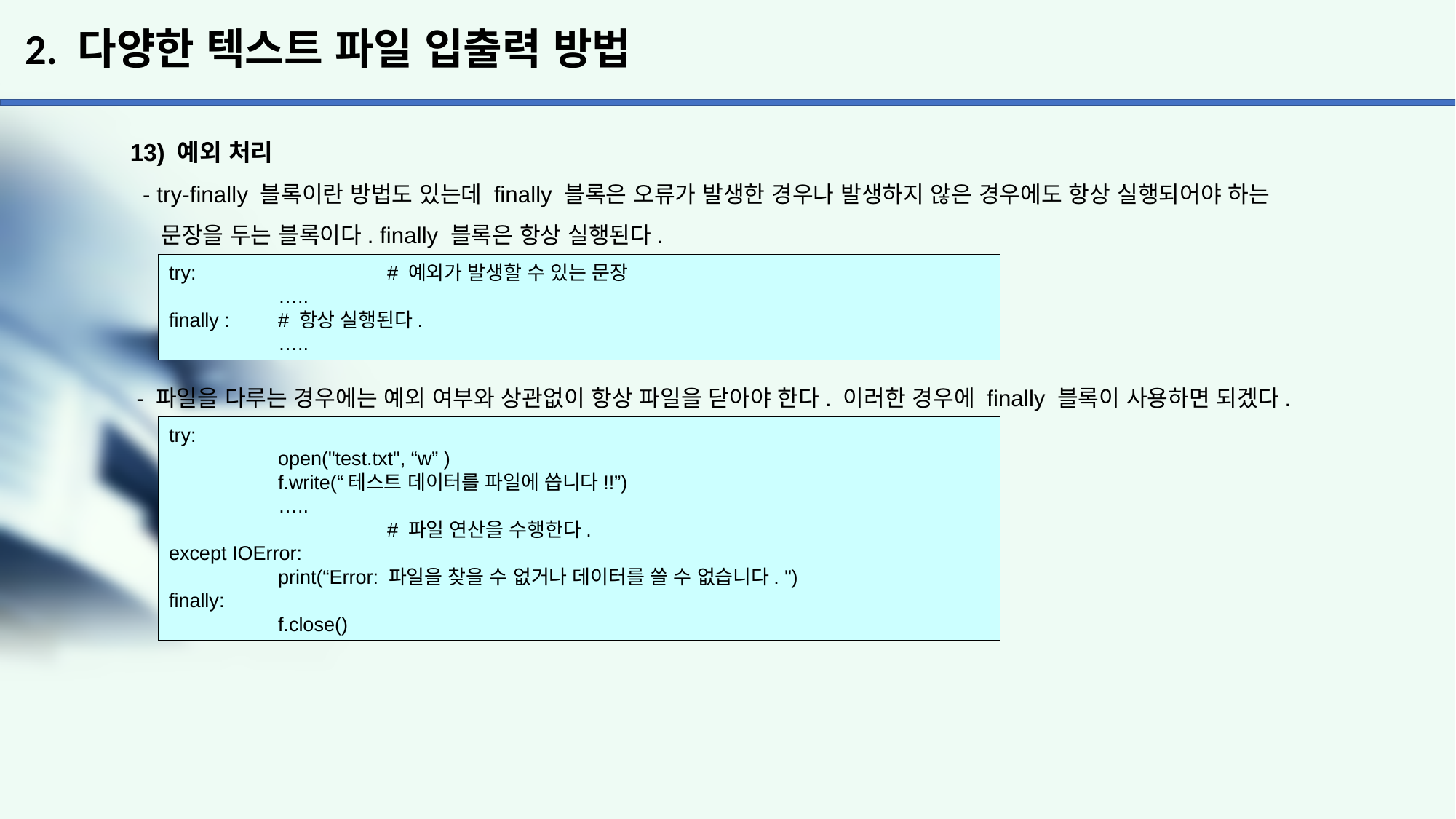

# 2. 다양한 텍스트 파일 입출력 방법
13) 예외 처리
  - try-finally 블록이란 방법도 있는데 finally 블록은 오류가 발생한 경우나 발생하지 않은 경우에도 항상 실행되어야 하는
    문장을 두는 블록이다. finally 블록은 항상 실행된다.

 - 파일을 다루는 경우에는 예외 여부와 상관없이 항상 파일을 닫아야 한다. 이러한 경우에 finally 블록이 사용하면 되겠다.

try: 		# 예외가 발생할 수 있는 문장
	…..
finally : 	# 항상 실행된다.
	…..
try:
	open("test.txt", “w” )
	f.write(“테스트 데이터를 파일에 씁니다!!”)
	…..								# 파일 연산을 수행한다.
except IOError:
	print(“Error: 파일을 찾을 수 없거나 데이터를 쓸 수 없습니다. ")
finally:
	f.close()